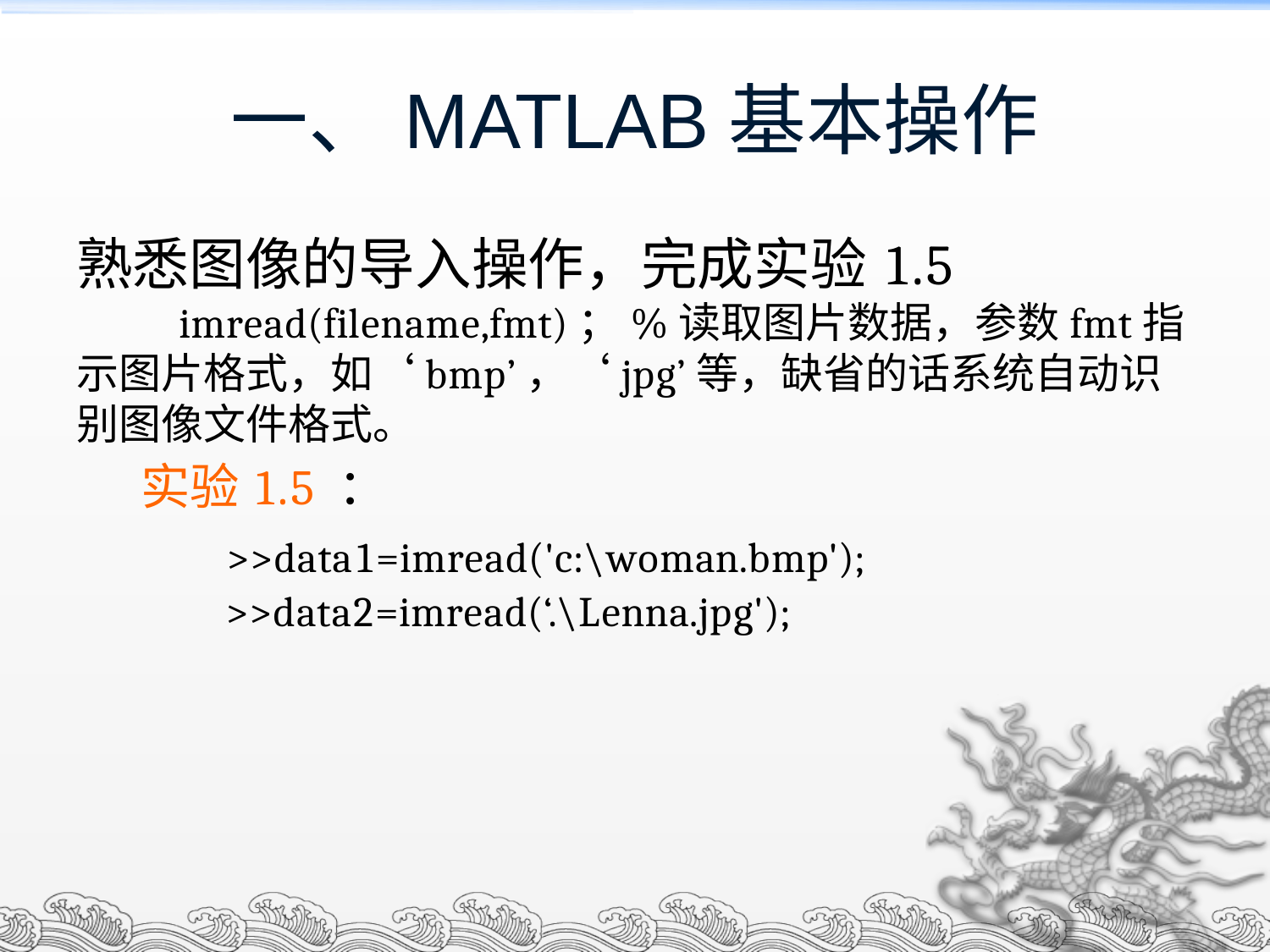

一、MATLAB基本操作
熟悉图像的导入操作，完成实验1.5
           imread(filename,fmt)；%读取图片数据，参数fmt指示图片格式，如‘bmp’，‘jpg’等，缺省的话系统自动识别图像文件格式。
    实验1.5 ：
            >>data1=imread('c:\woman.bmp');
                >>data2=imread(‘.\Lenna.jpg');